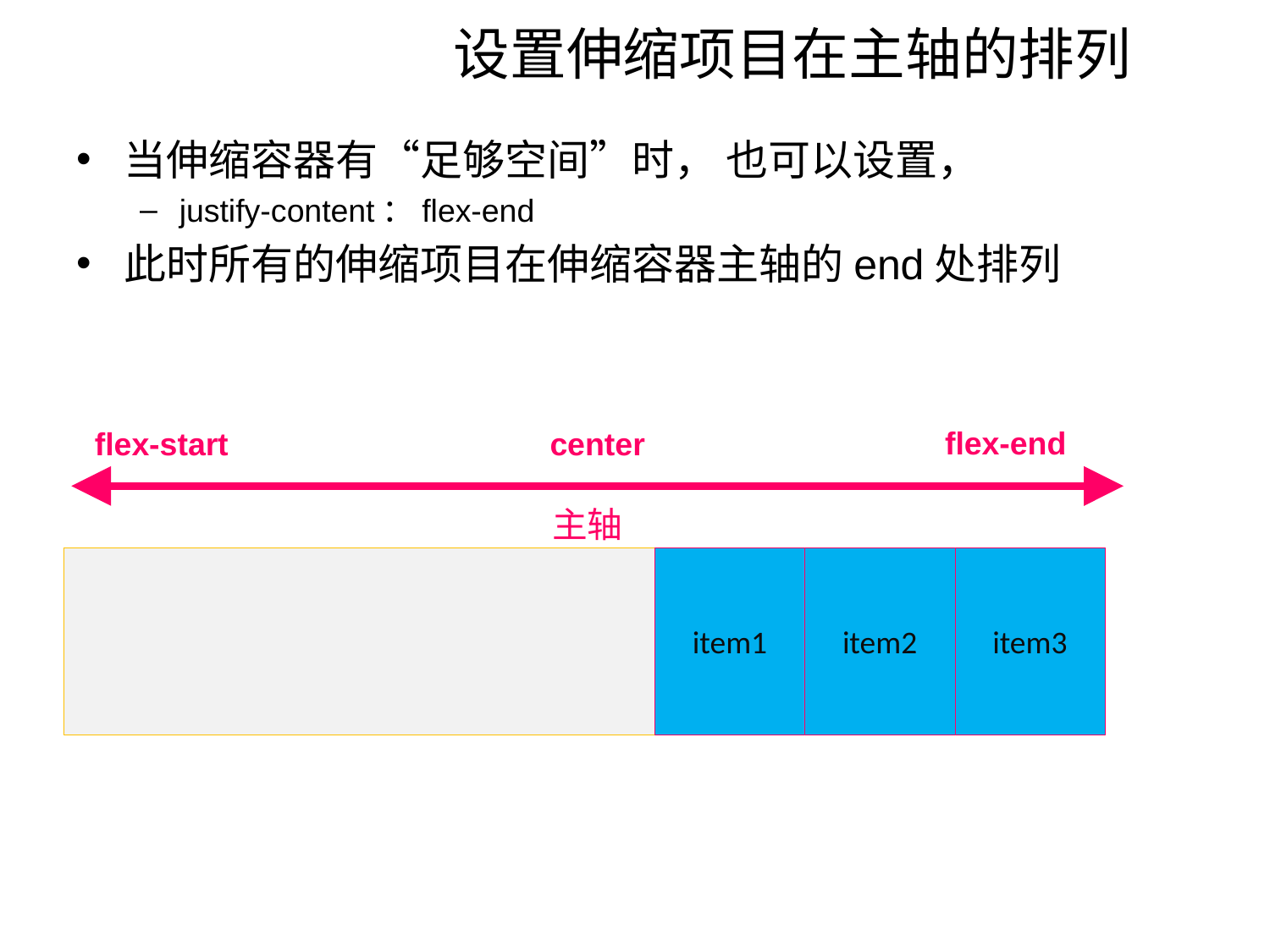

# 设置伸缩项目在主轴的排列
当伸缩容器有“足够空间”时， 也可以设置，
justify-content：flex-end
此时所有的伸缩项目在伸缩容器主轴的end处排列
flex-end
flex-start
center
主轴

item1
item2
item3